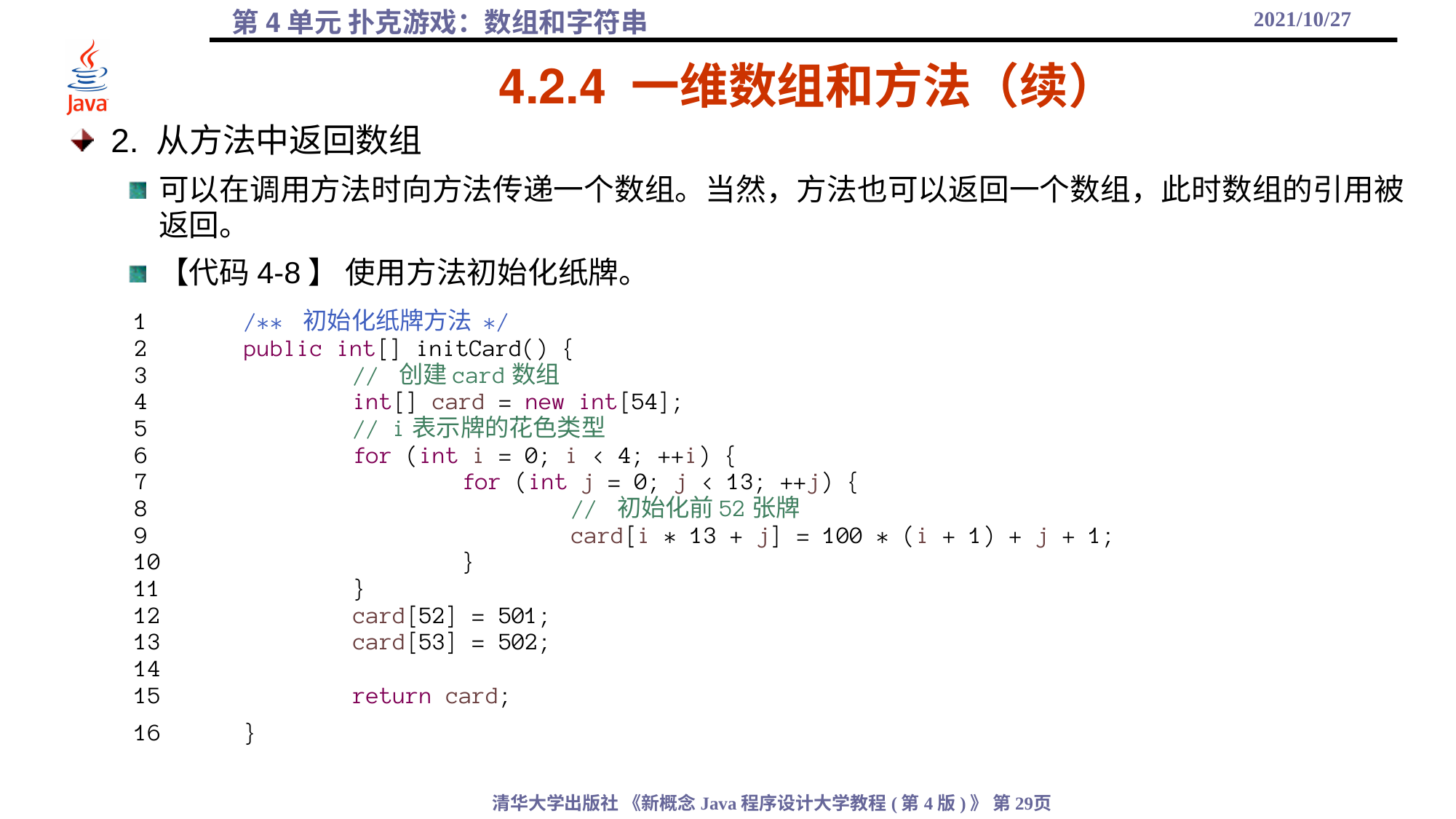

2021/10/27
# 4.2.4 一维数组和方法（续）
2. 从方法中返回数组
可以在调用方法时向方法传递一个数组。当然，方法也可以返回一个数组，此时数组的引用被返回。
【代码4-8】 使用方法初始化纸牌。

1	/** 初始化纸牌方法 */
2	public int[] initCard() {
3		// 创建card数组
4		int[] card = new int[54];
5		// i表示牌的花色类型
6		for (int i = 0; i < 4; ++i) {
7			for (int j = 0; j < 13; ++j) {
8				// 初始化前52张牌
9				card[i * 13 + j] = 100 * (i + 1) + j + 1;
10			}
11		}
12		card[52] = 501;
13		card[53] = 502;
14
15		return card;
16	}